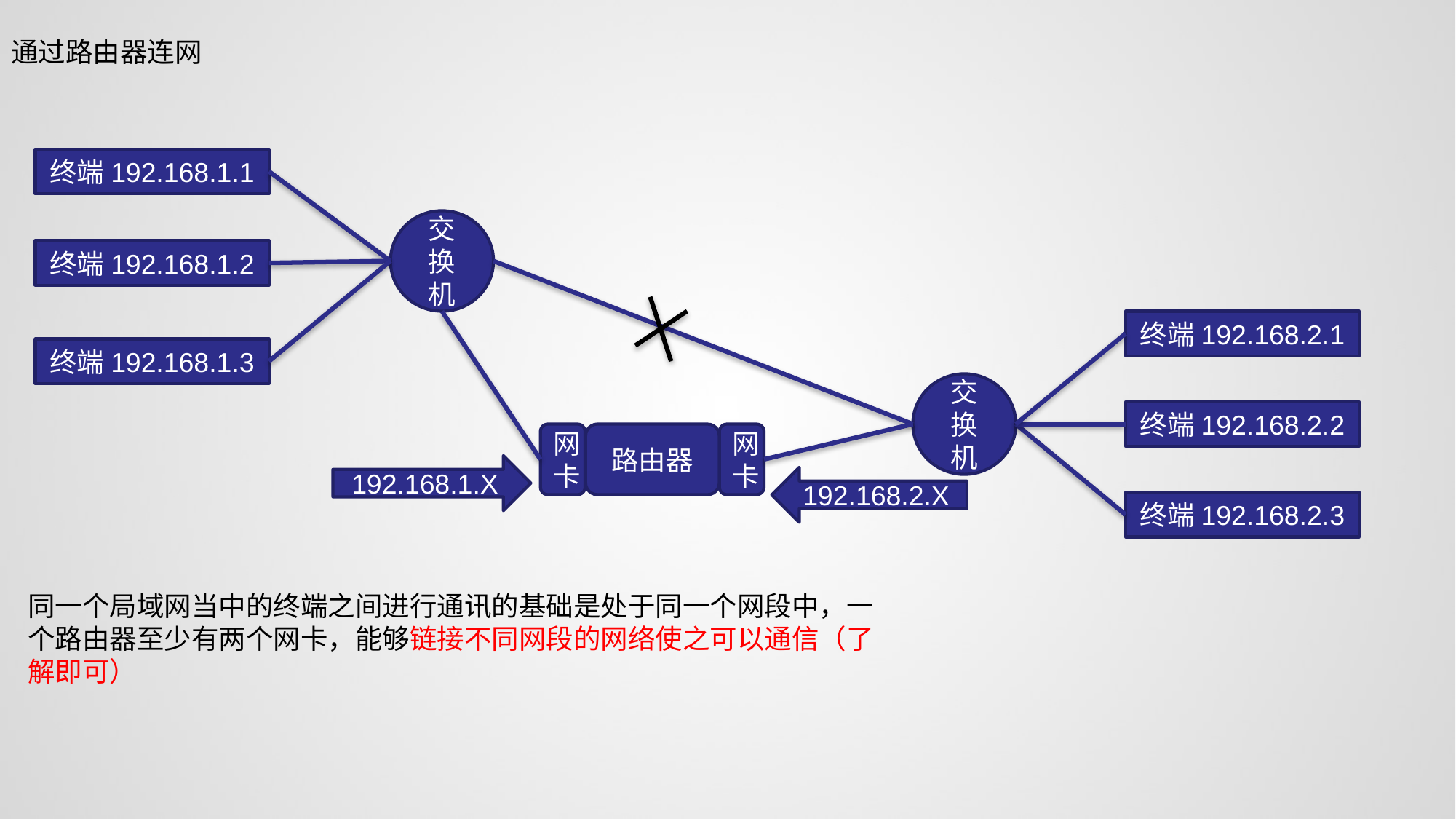

通过路由器连网
终端192.168.1.1
交换机
终端192.168.1.2
终端192.168.2.1
终端192.168.1.3
交换机
终端192.168.2.2
网卡
网卡
路由器
192.168.1.X
192.168.2.X
终端192.168.2.3
同一个局域网当中的终端之间进行通讯的基础是处于同一个网段中，一个路由器至少有两个网卡，能够链接不同网段的网络使之可以通信（了解即可）